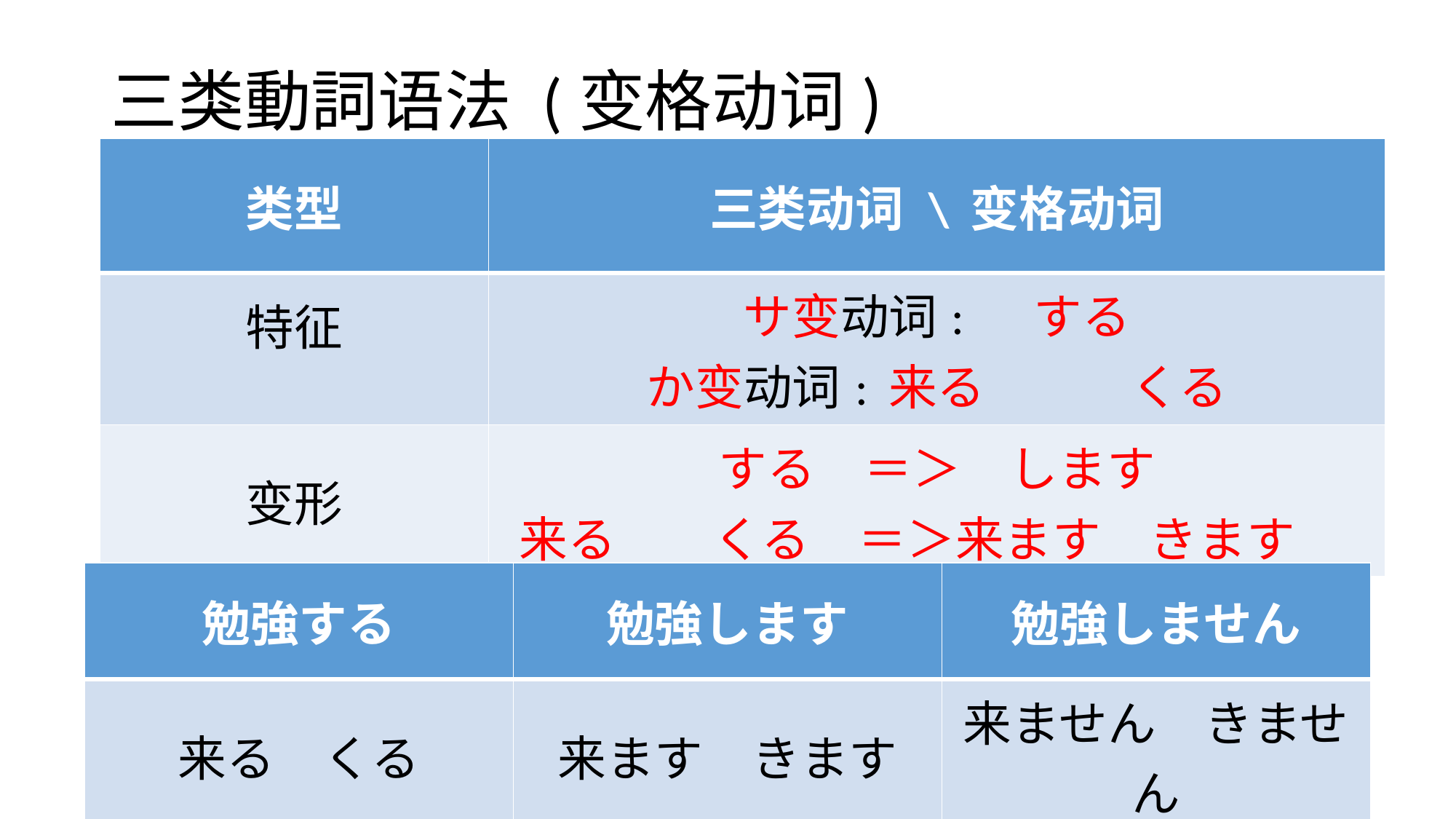

# 三类動詞语法 (变格动词)
| 类型 | 三类动词 \ 变格动词 |
| --- | --- |
| 特征 | サ变动词: 　する か变动词: 来る　　　くる |
| 变形 | する　＝＞　します 来る　　くる　＝＞来ます　きます |
| 勉強する | 勉強します | 勉強しません |
| --- | --- | --- |
| 来る　くる | 来ます　きます | 来ません　きません |